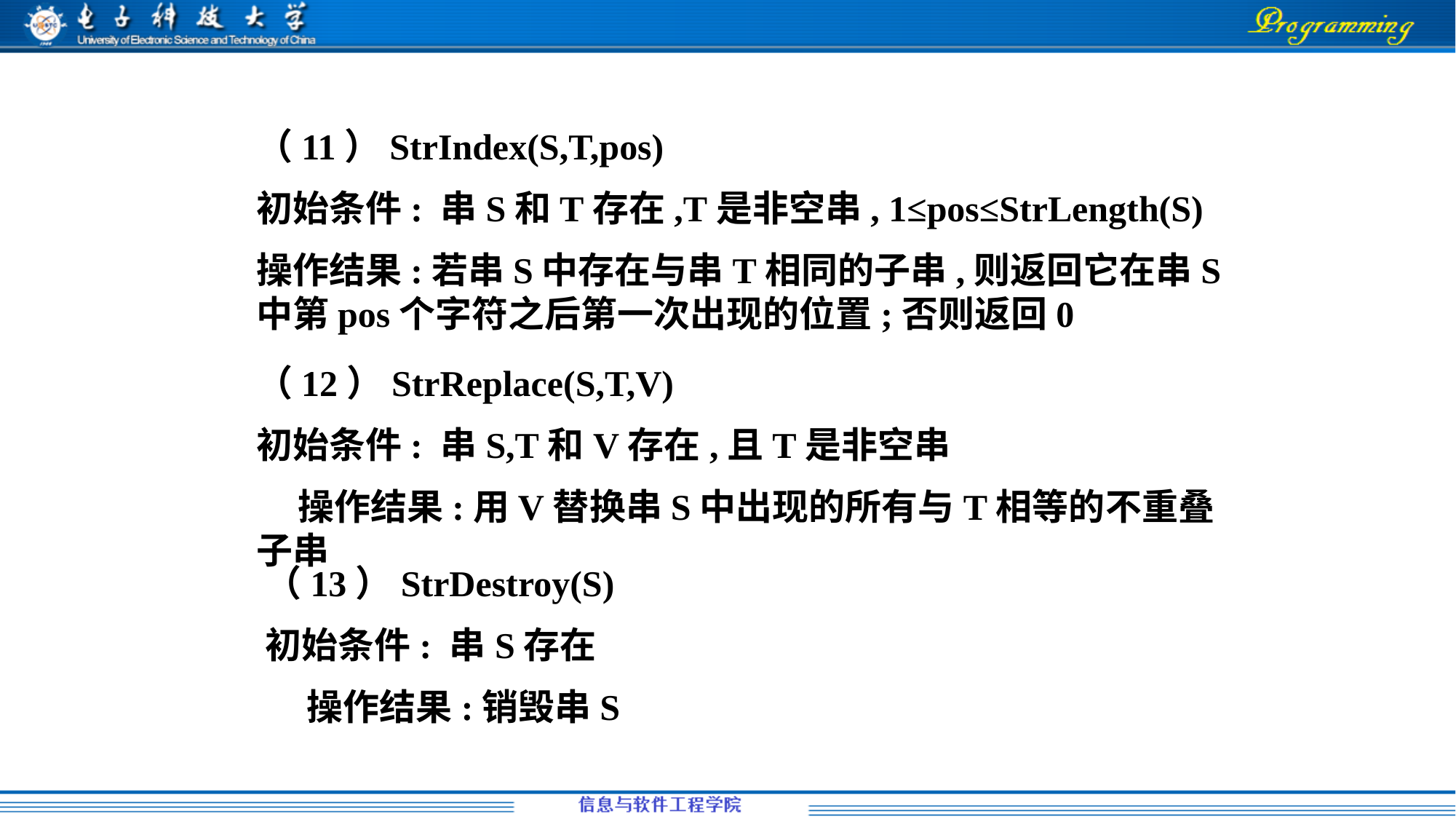

（11）StrIndex(S,T,pos)
初始条件: 串S和T存在,T是非空串, 1≤pos≤StrLength(S)
操作结果:若串S中存在与串T相同的子串,则返回它在串S中第pos个字符之后第一次出现的位置;否则返回0
（12）StrReplace(S,T,V)
初始条件: 串S,T和V存在,且T是非空串
    操作结果:用V替换串S中出现的所有与T相等的不重叠子串
（13）StrDestroy(S)
初始条件: 串S存在
    操作结果:销毁串S